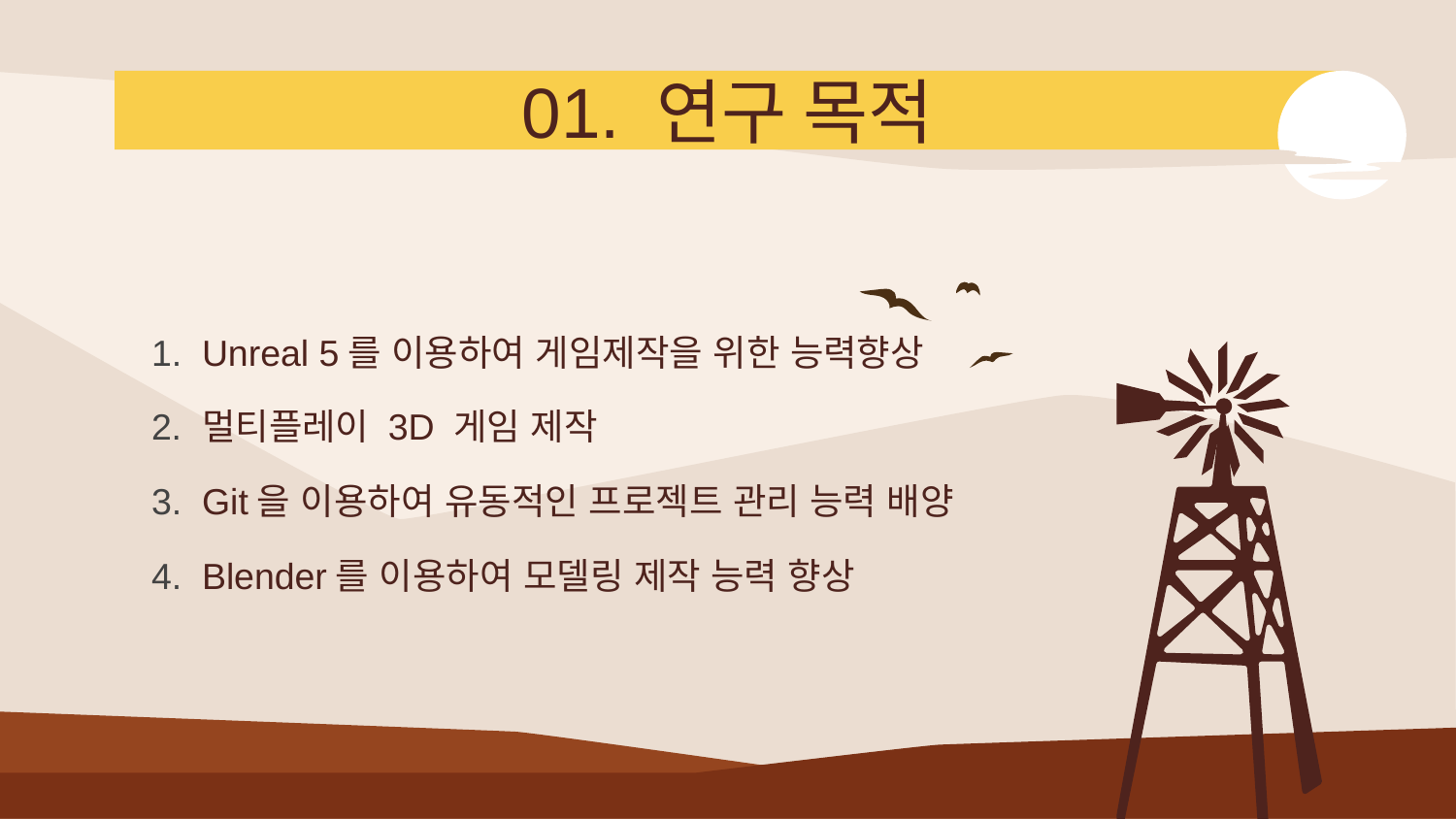

# 01. 연구 목적

Unreal 5를 이용하여 게임제작을 위한 능력향상
멀티플레이 3D 게임 제작
Git을 이용하여 유동적인 프로젝트 관리 능력 배양
Blender를 이용하여 모델링 제작 능력 향상